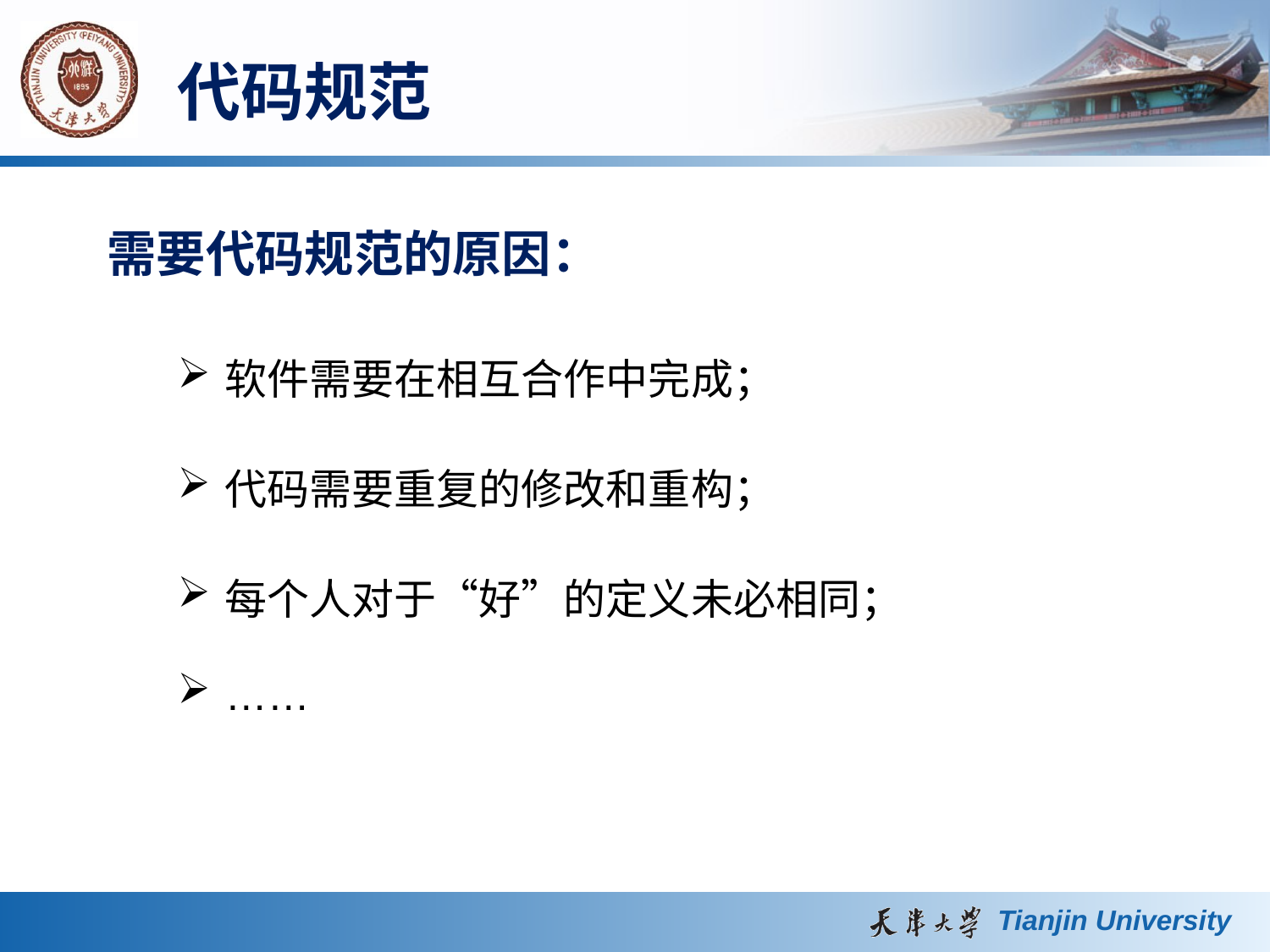

代码规范
需要代码规范的原因：

软件需要在相互合作中完成；
代码需要重复的修改和重构；
每个人对于“好”的定义未必相同；
……
4